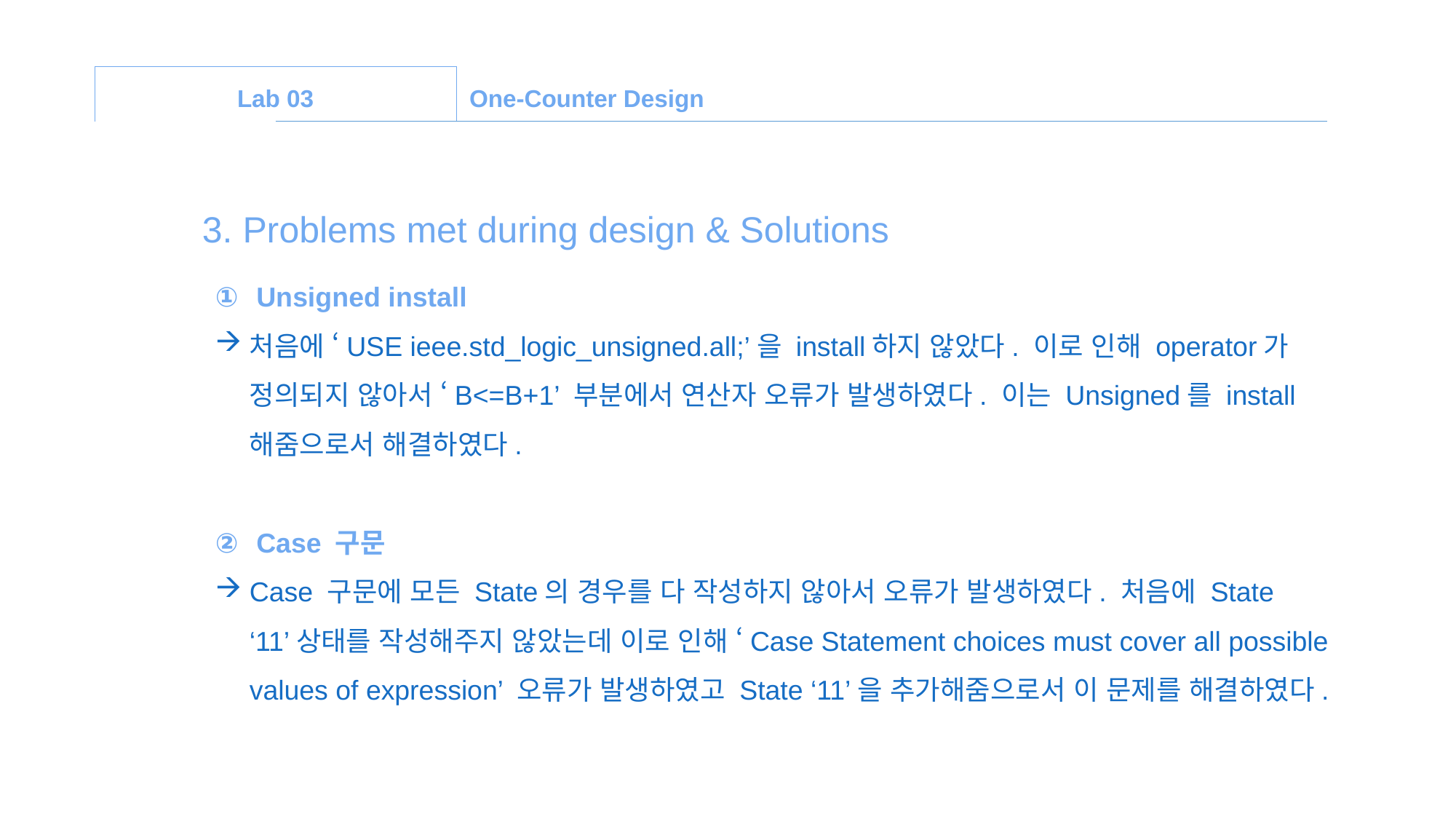

Lab 03
One-Counter Design
3. Problems met during design & Solutions
Unsigned install
처음에 ‘USE ieee.std_logic_unsigned.all;’을 install하지 않았다. 이로 인해 operator가 정의되지 않아서 ‘B<=B+1’ 부분에서 연산자 오류가 발생하였다. 이는 Unsigned를 install해줌으로서 해결하였다.

Case 구문
Case 구문에 모든 State의 경우를 다 작성하지 않아서 오류가 발생하였다. 처음에 State ‘11’상태를 작성해주지 않았는데 이로 인해 ‘Case Statement choices must cover all possible values of expression’ 오류가 발생하였고 State ‘11’을 추가해줌으로서 이 문제를 해결하였다.